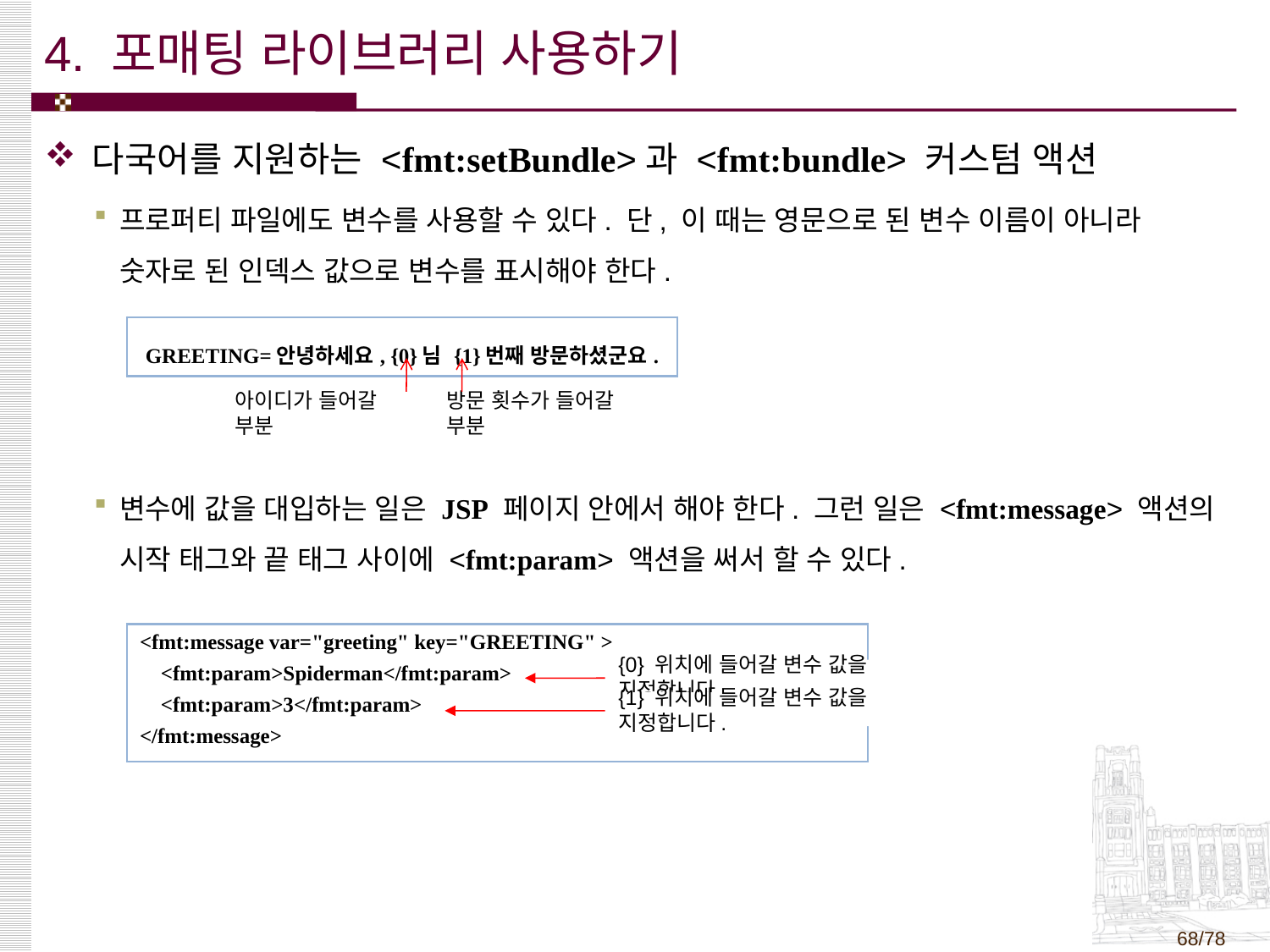

# 4. 포매팅 라이브러리 사용하기
다국어를 지원하는 <fmt:setBundle>과 <fmt:bundle> 커스텀 액션
프로퍼티 파일에도 변수를 사용할 수 있다. 단, 이 때는 영문으로 된 변수 이름이 아니라 숫자로 된 인덱스 값으로 변수를 표시해야 한다.

변수에 값을 대입하는 일은 JSP 페이지 안에서 해야 한다. 그런 일은 <fmt:message> 액션의 시작 태그와 끝 태그 사이에 <fmt:param> 액션을 써서 할 수 있다.

| GREETING=안녕하세요, {0}님 {1}번째 방문하셨군요. |
| --- |
아이디가 들어갈 부분
방문 횟수가 들어갈 부분
| <fmt:message var="greeting" key="GREETING" > <fmt:param>Spiderman</fmt:param> <fmt:param>3</fmt:param> </fmt:message> |
| --- |
{0} 위치에 들어갈 변수 값을 지정합니다.

{1} 위치에 들어갈 변수 값을 지정합니다.